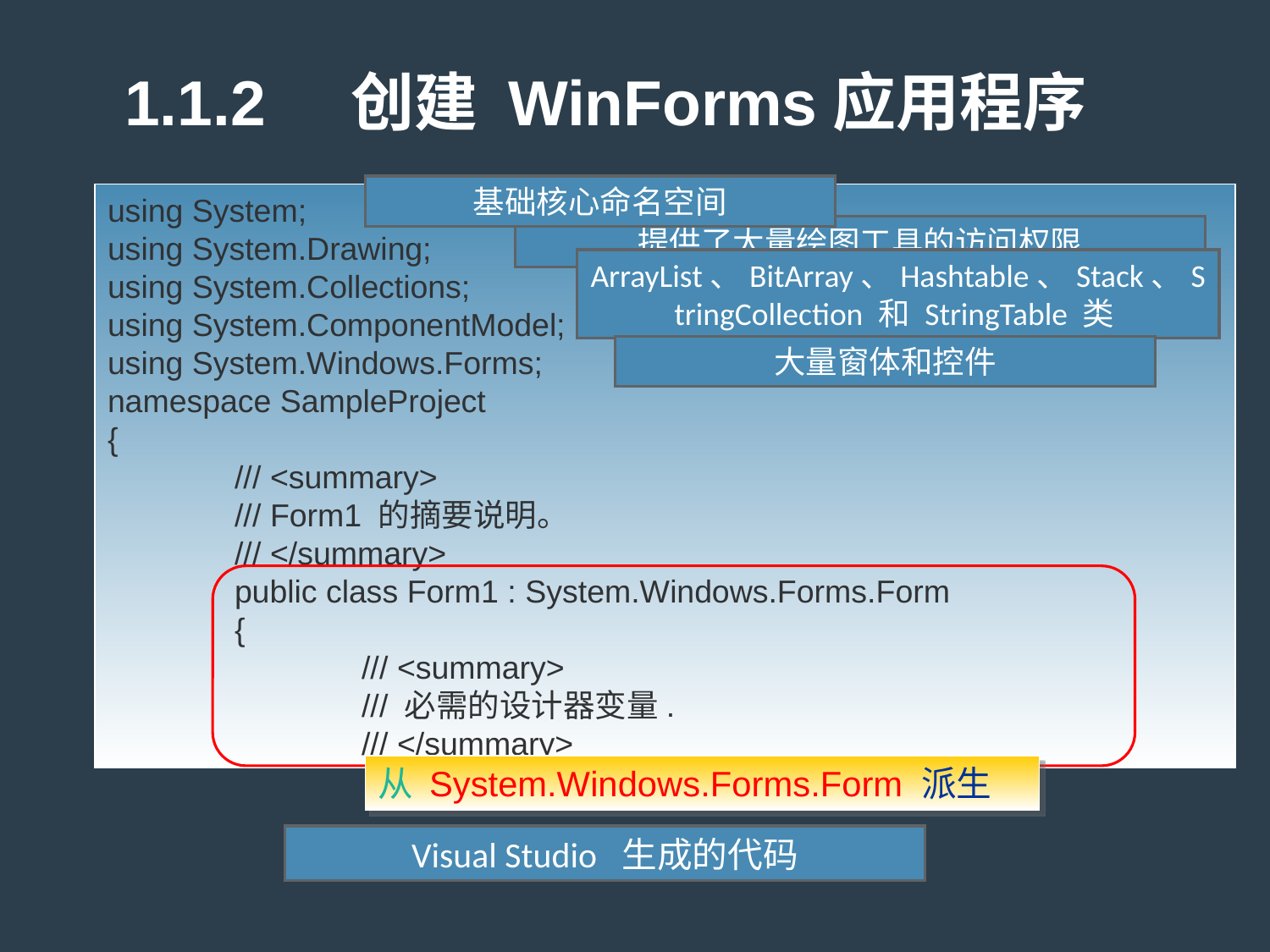

# 1.1.2    创建 WinForms应用程序
基础核心命名空间
using System;
using System.Drawing;
using System.Collections;
using System.ComponentModel;
using System.Windows.Forms;
namespace SampleProject
{
	/// <summary>
	/// Form1 的摘要说明。
	/// </summary>
	public class Form1 : System.Windows.Forms.Form
	{
		/// <summary>
		/// 必需的设计器变量.
		/// </summary>
提供了大量绘图工具的访问权限
ArrayList、BitArray、Hashtable、Stack、StringCollection 和 StringTable 类
大量窗体和控件

从 System.Windows.Forms.Form 派生
Visual Studio  生成的代码